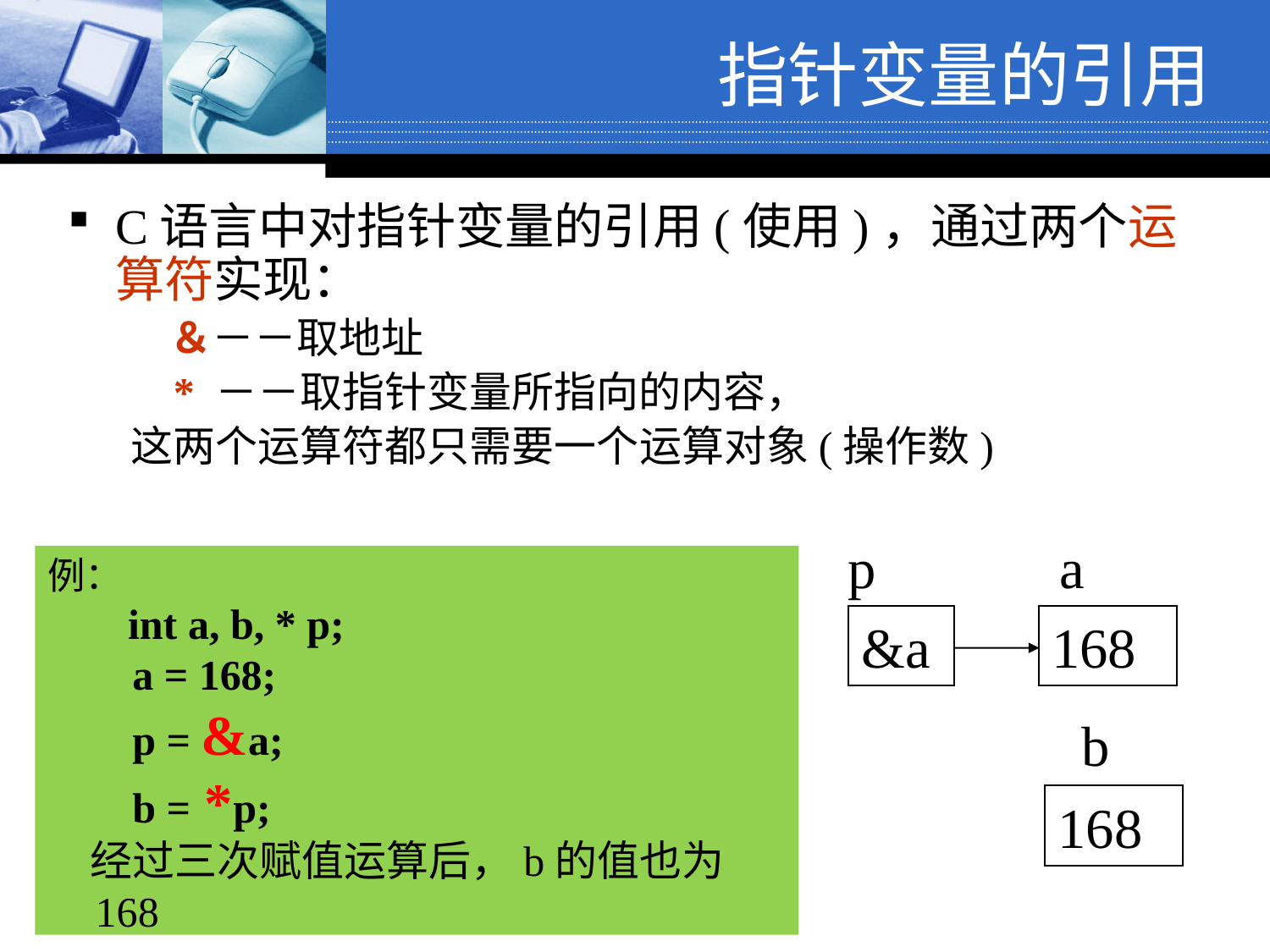

# 指针变量的引用
C语言中对指针变量的引用(使用)，通过两个运算符实现：
   ＆－－取地址
    * －－取指针变量所指向的内容，
这两个运算符都只需要一个运算对象(操作数)
p             a
例：
         int a, b, * p;
        a = 168;
        p = &a;
        b = *p;
　经过三次赋值运算后，b的值也为168
&a
168
           b

168